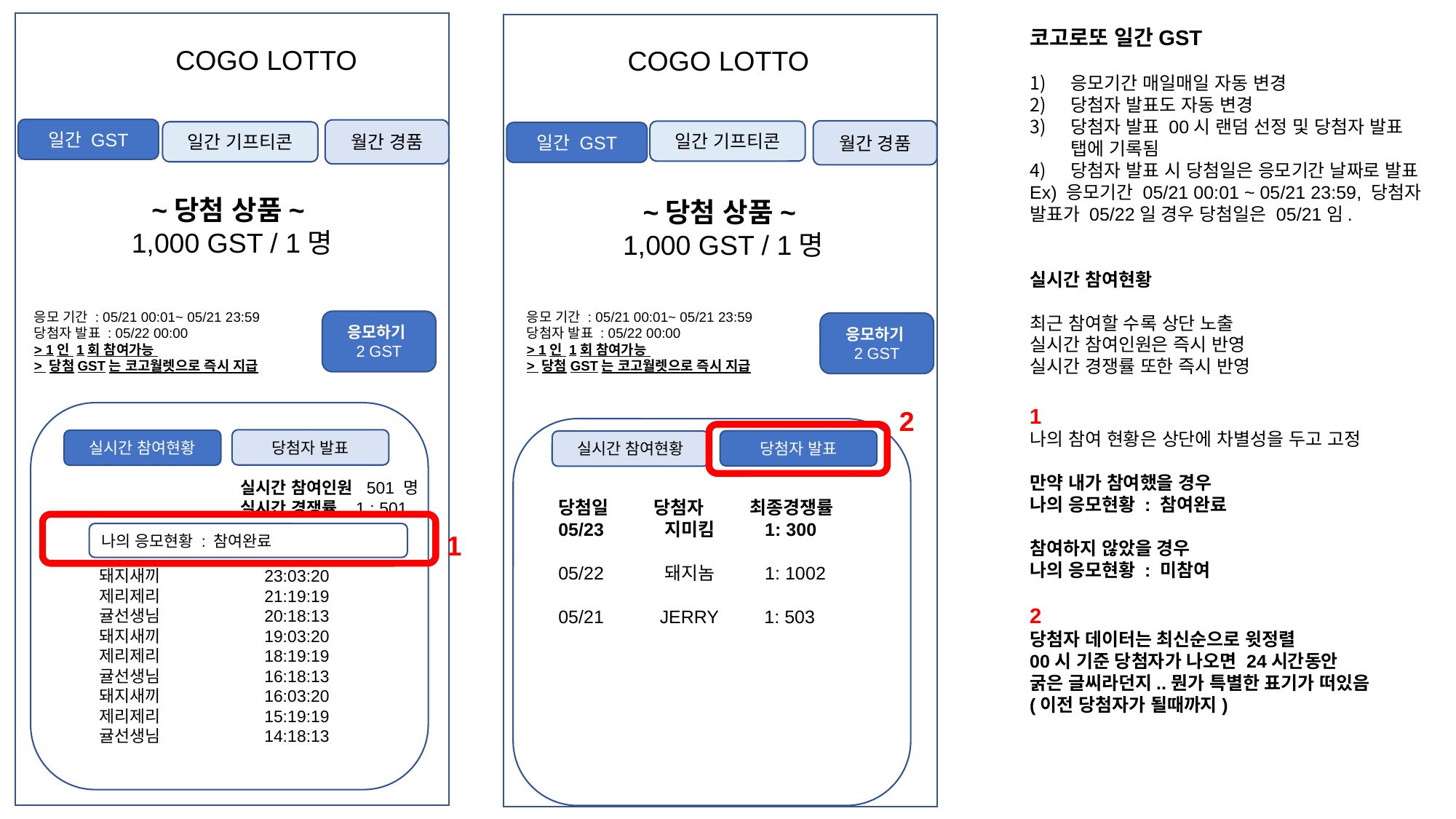

코고로또 일간GST

응모기간 매일매일 자동 변경
당첨자 발표도 자동 변경
당첨자 발표 00시 랜덤 선정 및 당첨자 발표 탭에 기록됨
당첨자 발표 시 당첨일은 응모기간 날짜로 발표
Ex) 응모기간 05/21 00:01 ~ 05/21 23:59, 당첨자 발표가 05/22일 경우 당첨일은 05/21임.

실시간 참여현황

최근 참여할 수록 상단 노출
실시간 참여인원은 즉시 반영
실시간 경쟁률 또한 즉시 반영

1
나의 참여 현황은 상단에 차별성을 두고 고정

만약 내가 참여했을 경우
나의 응모현황 : 참여완료

참여하지 않았을 경우
나의 응모현황 : 미참여

2
당첨자 데이터는 최신순으로 윗정렬
00시 기준 당첨자가 나오면 24시간동안
굵은 글씨라던지..뭔가 특별한 표기가 떠있음
(이전 당첨자가 될때까지)

COGO LOTTO
COGO LOTTO
#
일간 GST
월간 경품
월간 경품
일간 기프티콘
일간 기프티콘
일간 GST
~당첨 상품~
1,000 GST / 1명
~당첨 상품~
1,000 GST / 1명

응모 기간 : 05/21 00:01~ 05/21 23:59
당첨자 발표 : 05/22 00:00
> 1인 1회 참여가능
> 당첨GST는 코고월렛으로 즉시 지급
응모 기간 : 05/21 00:01~ 05/21 23:59
당첨자 발표 : 05/22 00:00
> 1인 1회 참여가능
> 당첨GST는 코고월렛으로 즉시 지급
응모하기
2 GST
응모하기
2 GST
2

당첨자 발표
실시간 참여현황
당첨자 발표
실시간 참여현황
실시간 참여인원  501 명
실시간 경쟁률   1 : 501
당첨일         당첨자         최종경쟁률
05/23           지미킴         1: 300

05/22           돼지놈         1: 1002

05/21           JERRY         1: 503

나의 응모현황 : 참여완료
1
돼지새끼                     23:03:20
제리제리                     21:19:19
귤선생님                     20:18:13
돼지새끼                     19:03:20
제리제리                     18:19:19
귤선생님                     16:18:13
돼지새끼                     16:03:20
제리제리                     15:19:19
귤선생님                     14:18:13